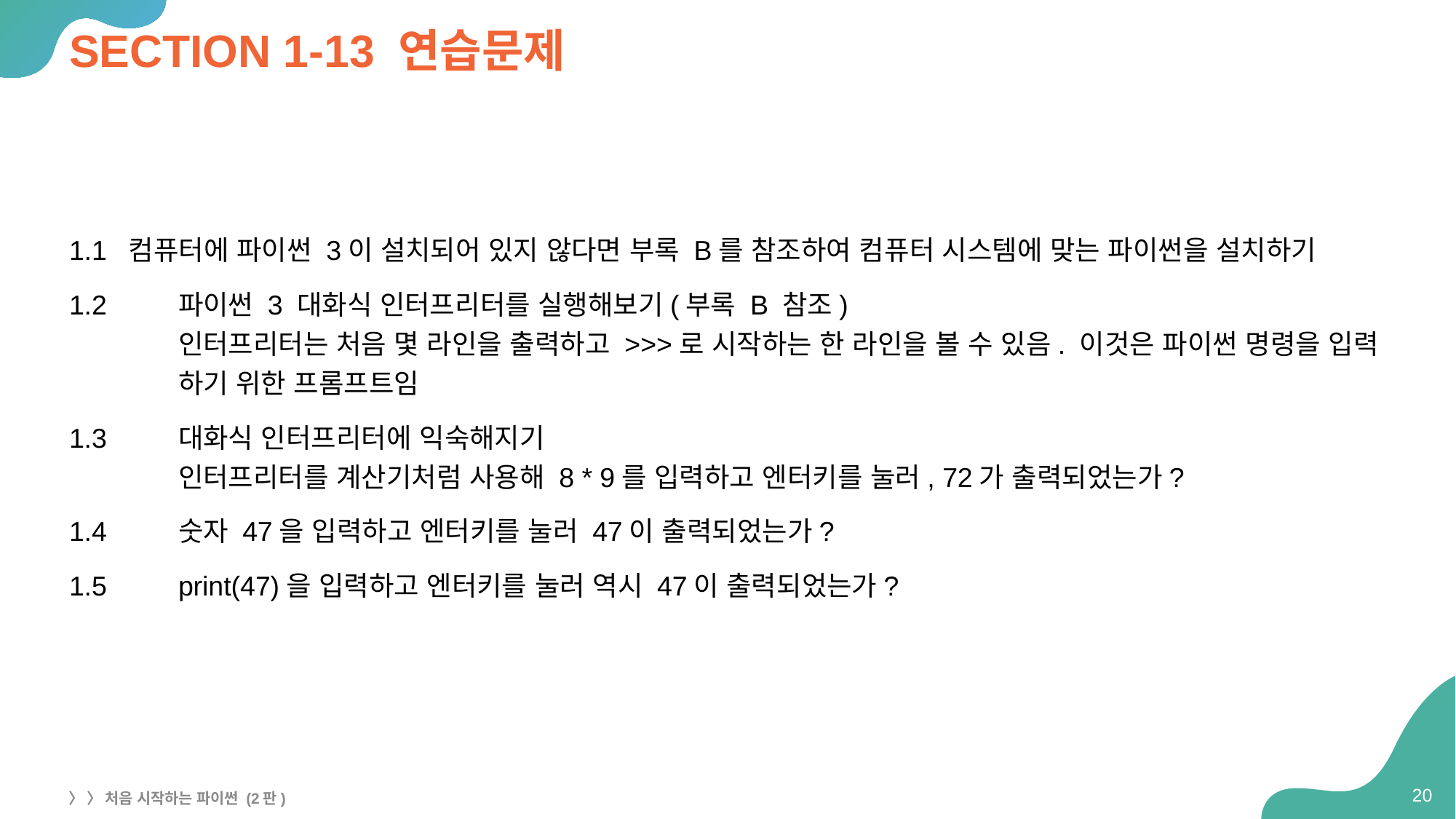

# SECTION 1-13 연습문제
1.1  컴퓨터에 파이썬 3이 설치되어 있지 않다면 부록 B를 참조하여 컴퓨터 시스템에 맞는 파이썬을 설치하기
1.2 	파이썬 3 대화식 인터프리터를 실행해보기(부록 B 참조)
      	인터프리터는 처음 몇 라인을 출력하고 >>>로 시작하는 한 라인을 볼 수 있음. 이것은 파이썬 명령을 입력
      	하기 위한 프롬프트임
1.3 	대화식 인터프리터에 익숙해지기
	인터프리터를 계산기처럼 사용해 8 * 9를 입력하고 엔터키를 눌러, 72가 출력되었는가?
1.4 	숫자 47을 입력하고 엔터키를 눌러 47이 출력되었는가?
1.5	print(47)을 입력하고 엔터키를 눌러 역시 47이 출력되었는가?
20
〉 〉 처음 시작하는 파이썬 (2판)